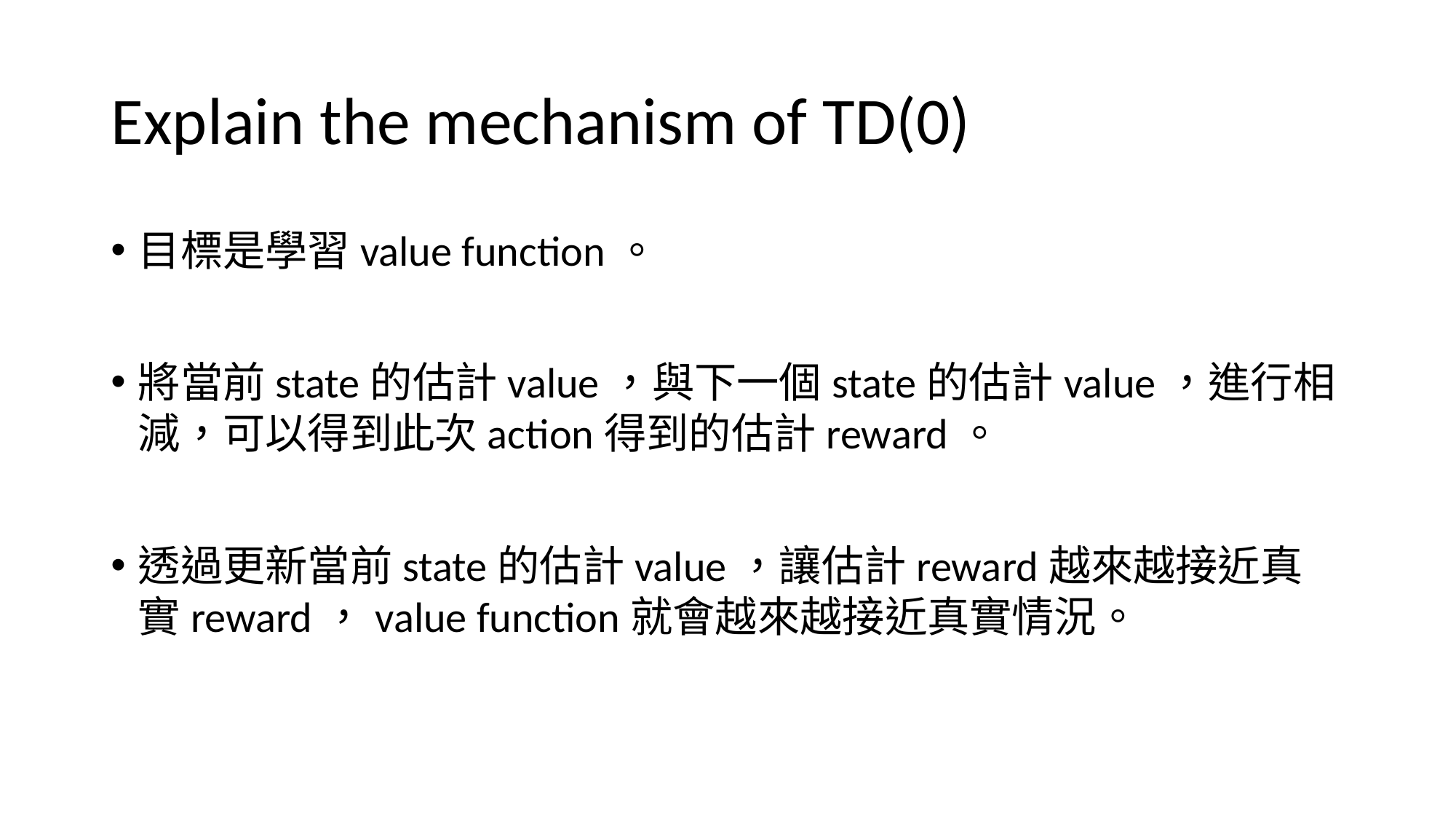

# Explain the mechanism of TD(0)
目標是學習value function。

將當前state的估計value，與下一個state的估計value，進行相減，可以得到此次action得到的估計reward。

透過更新當前state的估計value，讓估計reward越來越接近真實reward，value function就會越來越接近真實情況。